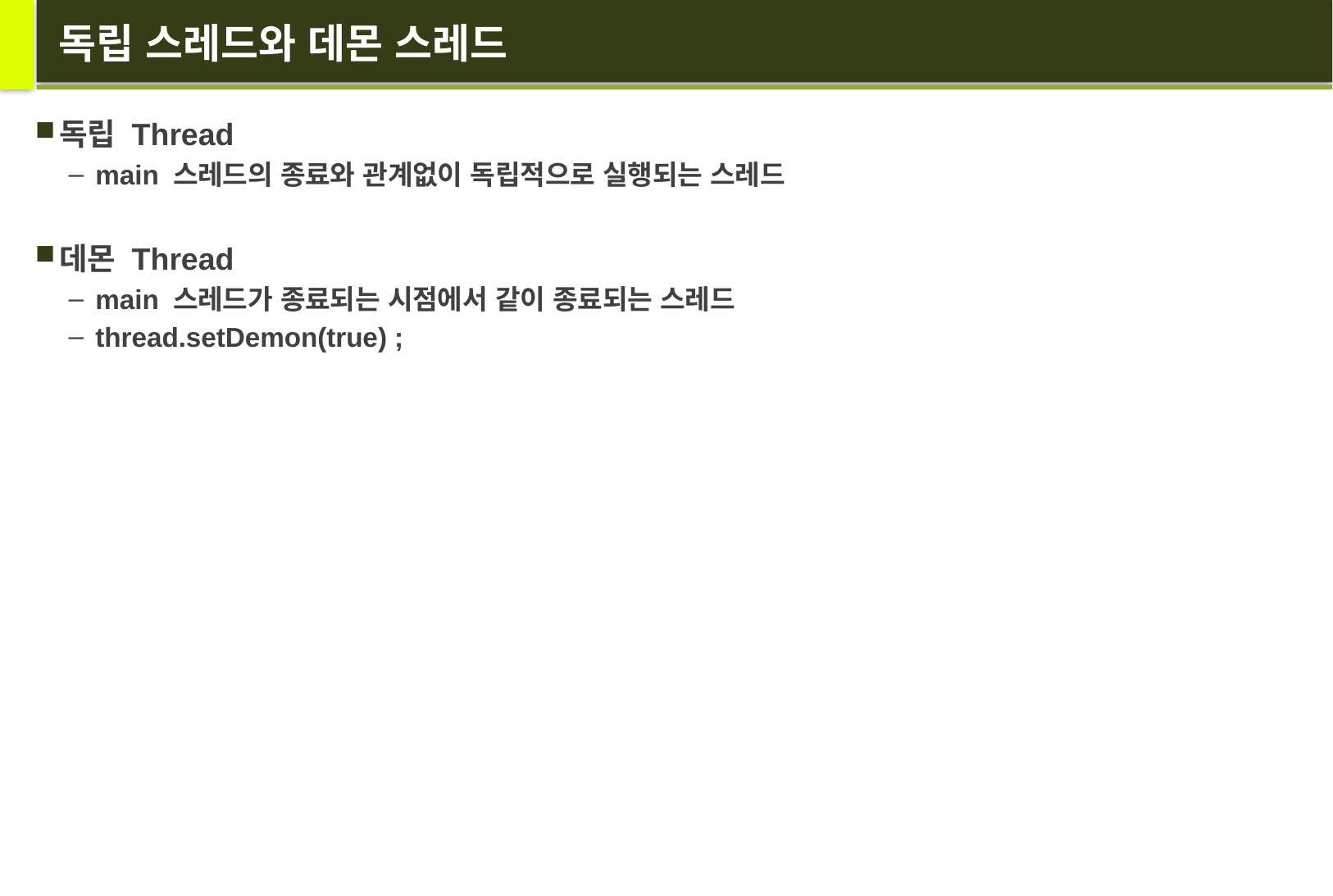

# 독립 스레드와 데몬 스레드
독립 Thread
main 스레드의 종료와 관계없이 독립적으로 실행되는 스레드

데몬 Thread
main 스레드가 종료되는 시점에서 같이 종료되는 스레드
thread.setDemon(true) ;